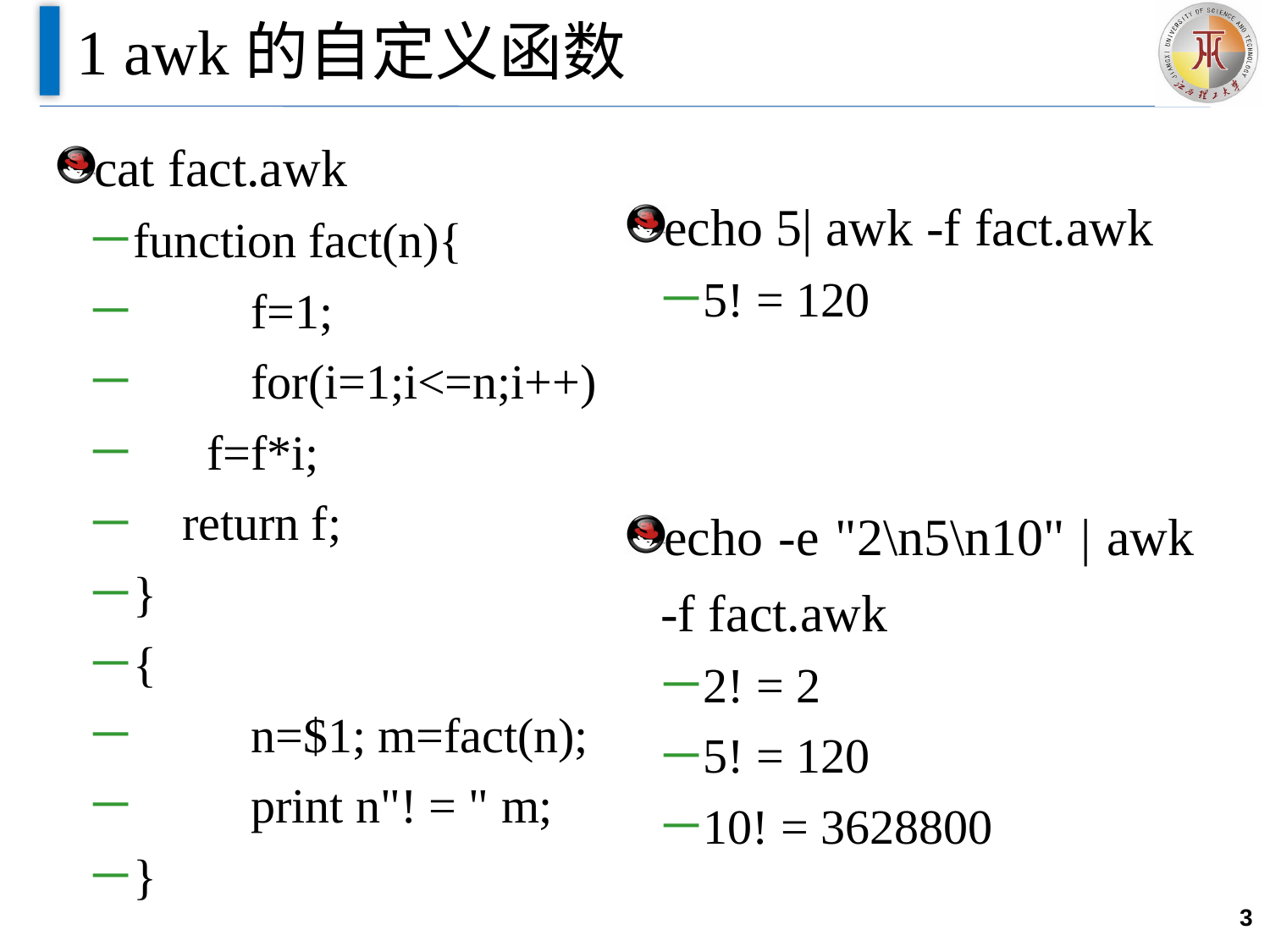

# 1 awk的自定义函数
cat fact.awk
function fact(n){
	f=1;
	for(i=1;i<=n;i++)
      f=f*i;
    return f;
}
{
	n=$1; m=fact(n);
	print n"! = " m;
}

echo 5| awk -f fact.awk
5! = 120

echo -e "2\n5\n10" | awk -f fact.awk
2! = 2
5! = 120
10! = 3628800
3